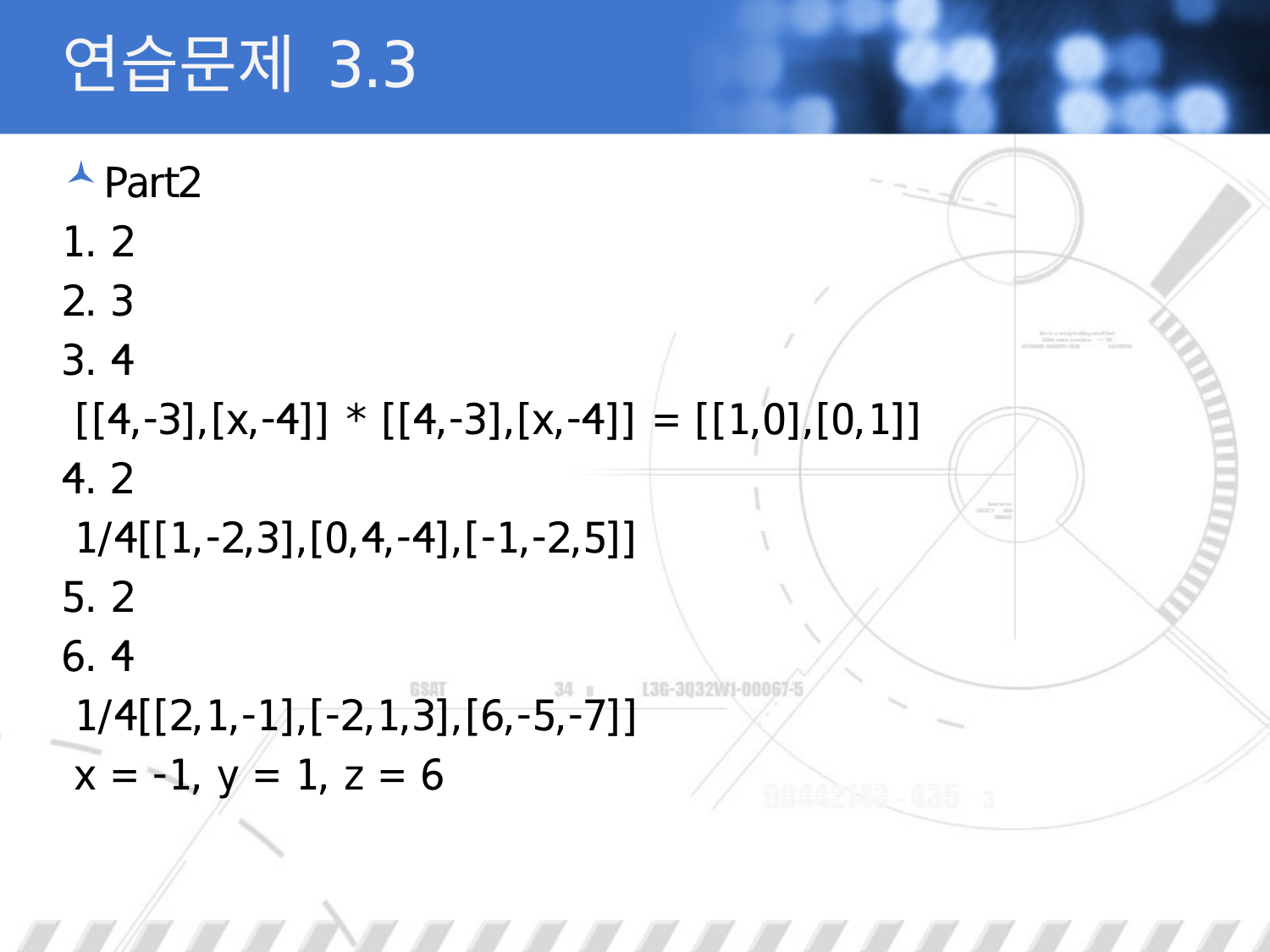

# 연습문제 3.3
Part2
1. 2
2. 3
3. 4
 [[4,-3],[x,-4]] * [[4,-3],[x,-4]] = [[1,0],[0,1]]
4. 2
 1/4[[1,-2,3],[0,4,-4],[-1,-2,5]]
5. 2
6. 4
 1/4[[2,1,-1],[-2,1,3],[6,-5,-7]]
 x = -1, y = 1, z = 6